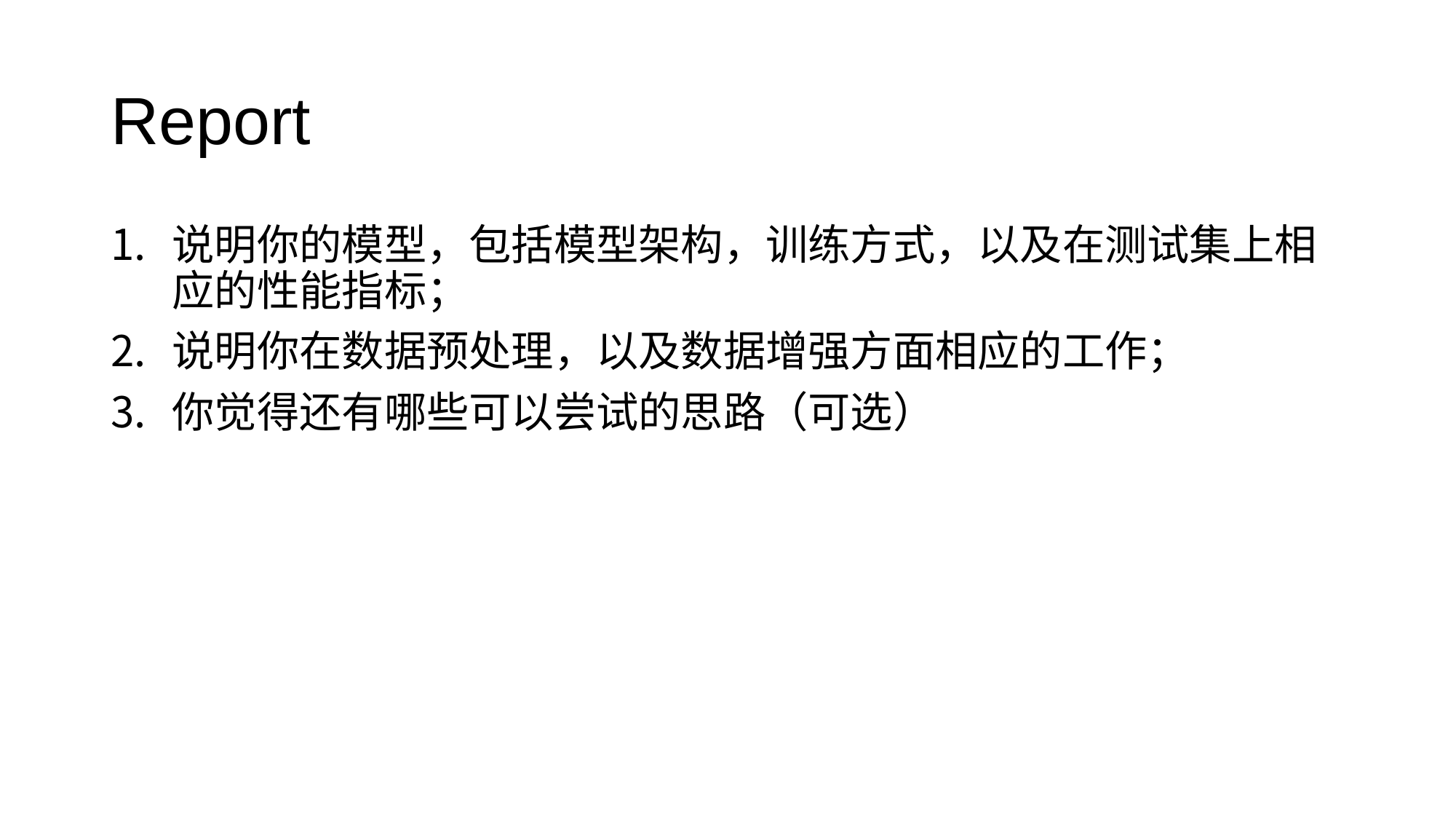

# Report
说明你的模型，包括模型架构，训练方式，以及在测试集上相应的性能指标；
说明你在数据预处理，以及数据增强方面相应的工作；
你觉得还有哪些可以尝试的思路（可选）